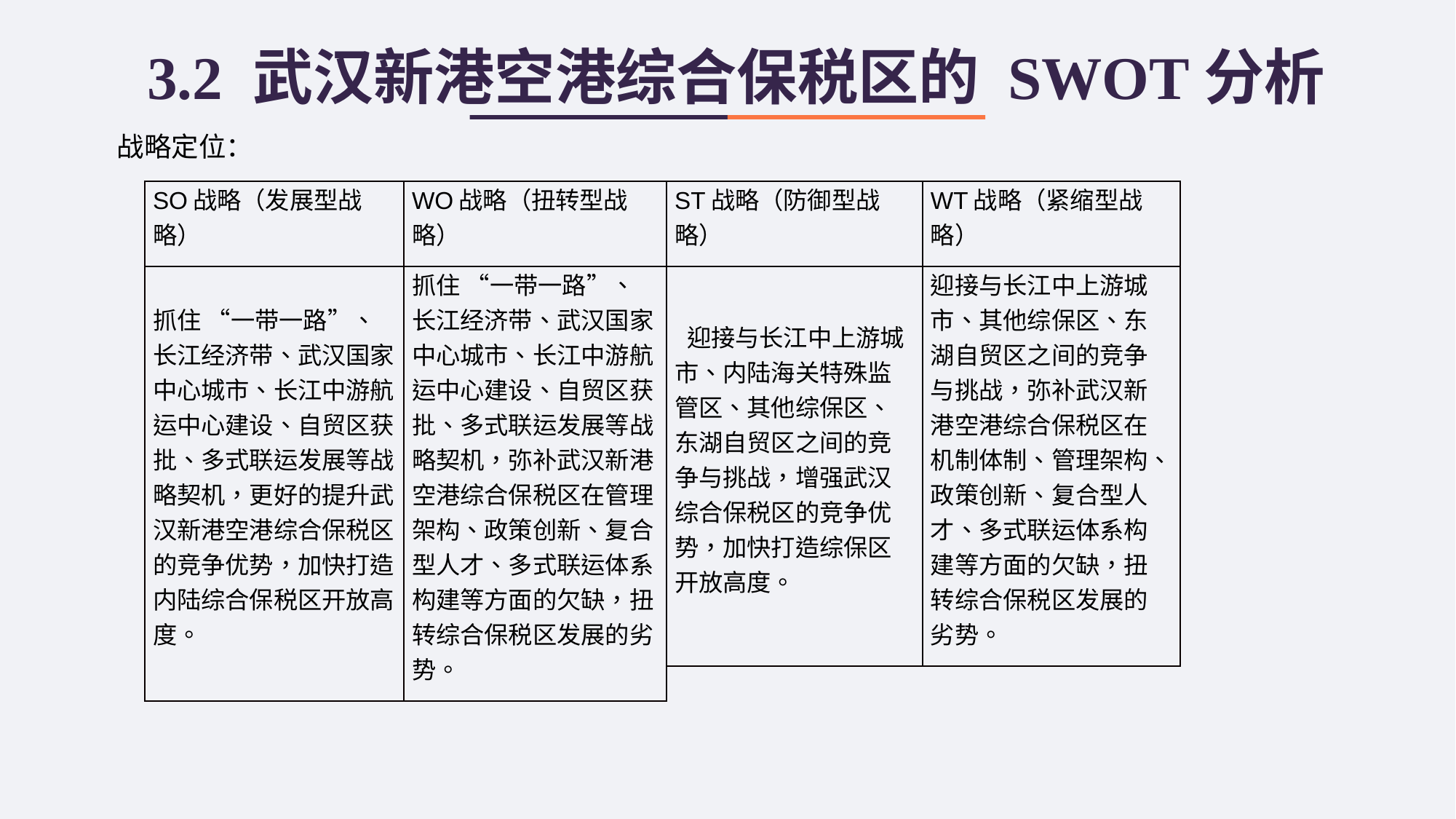

# 3.2 武汉新港空港综合保税区的 SWOT分析
战略定位：
| SO战略（发展型战略） | WO战略（扭转型战略） |
| --- | --- |
| 抓住 “一带一路”、长江经济带、武汉国家中心城市、长江中游航运中心建设、自贸区获批、多式联运发展等战略契机，更好的提升武汉新港空港综合保税区的竞争优势，加快打造内陆综合保税区开放高度。 | 抓住 “一带一路”、长江经济带、武汉国家中心城市、长江中游航运中心建设、自贸区获批、多式联运发展等战略契机，弥补武汉新港空港综合保税区在管理架构、政策创新、复合型人才、多式联运体系构建等方面的欠缺，扭转综合保税区发展的劣势。 |
| ST战略（防御型战略） | WT战略（紧缩型战略） |
| --- | --- |
| 迎接与长江中上游城市、内陆海关特殊监管区、其他综保区、东湖自贸区之间的竞争与挑战，增强武汉综合保税区的竞争优势，加快打造综保区开放高度。 | 迎接与长江中上游城市、其他综保区、东湖自贸区之间的竞争与挑战，弥补武汉新港空港综合保税区在机制体制、管理架构、政策创新、复合型人才、多式联运体系构建等方面的欠缺，扭转综合保税区发展的劣势。 |